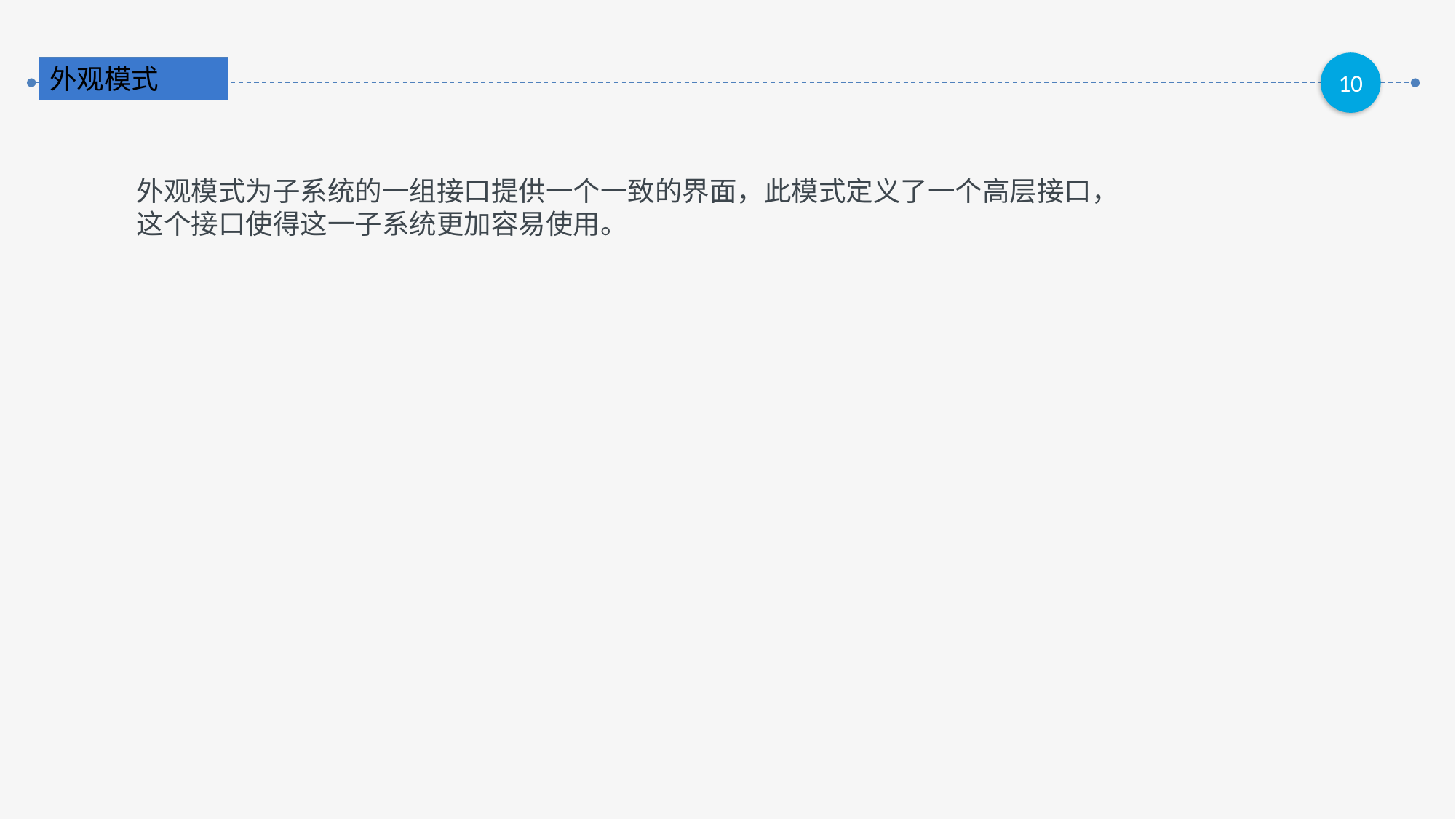

外观模式
外观模式为子系统的一组接口提供一个一致的界面，此模式定义了一个高层接口，这个接口使得这一子系统更加容易使用。